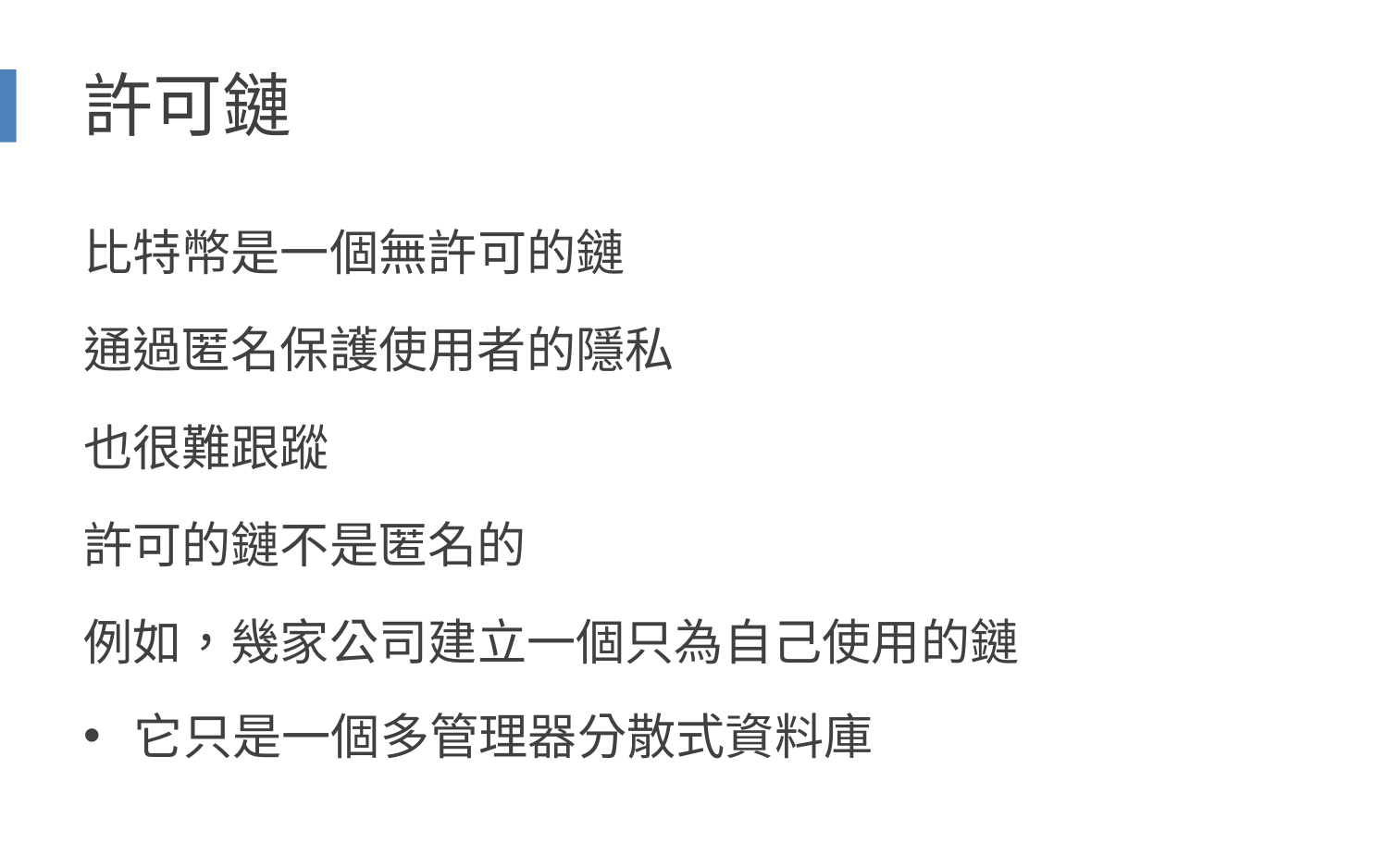

# 許可鏈
比特幣是一個無許可的鏈
通過匿名保護使用者的隱私
也很難跟蹤
許可的鏈不是匿名的
例如，幾家公司建立一個只為自己使用的鏈
它只是一個多管理器分散式資料庫